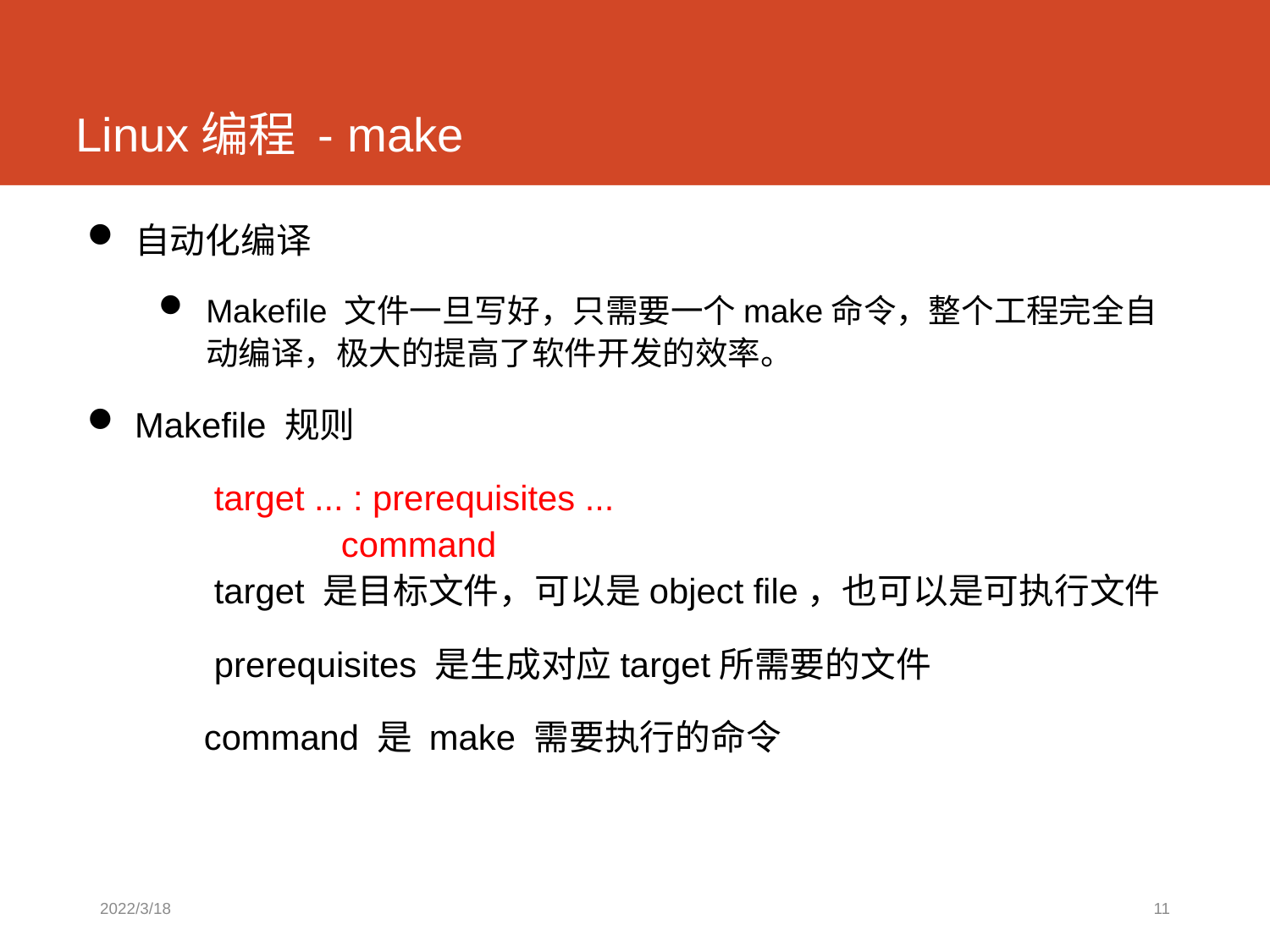

# Linux编程 - make
自动化编译
Makefile 文件一旦写好，只需要一个make命令，整个工程完全自动编译，极大的提高了软件开发的效率。
Makefile 规则
	target ... : prerequisites ...
           	 	command
    	target 是目标文件，可以是object file，也可以是可执行文件
	prerequisites 是生成对应target所需要的文件
            command 是 make 需要执行的命令

2022/3/18

11